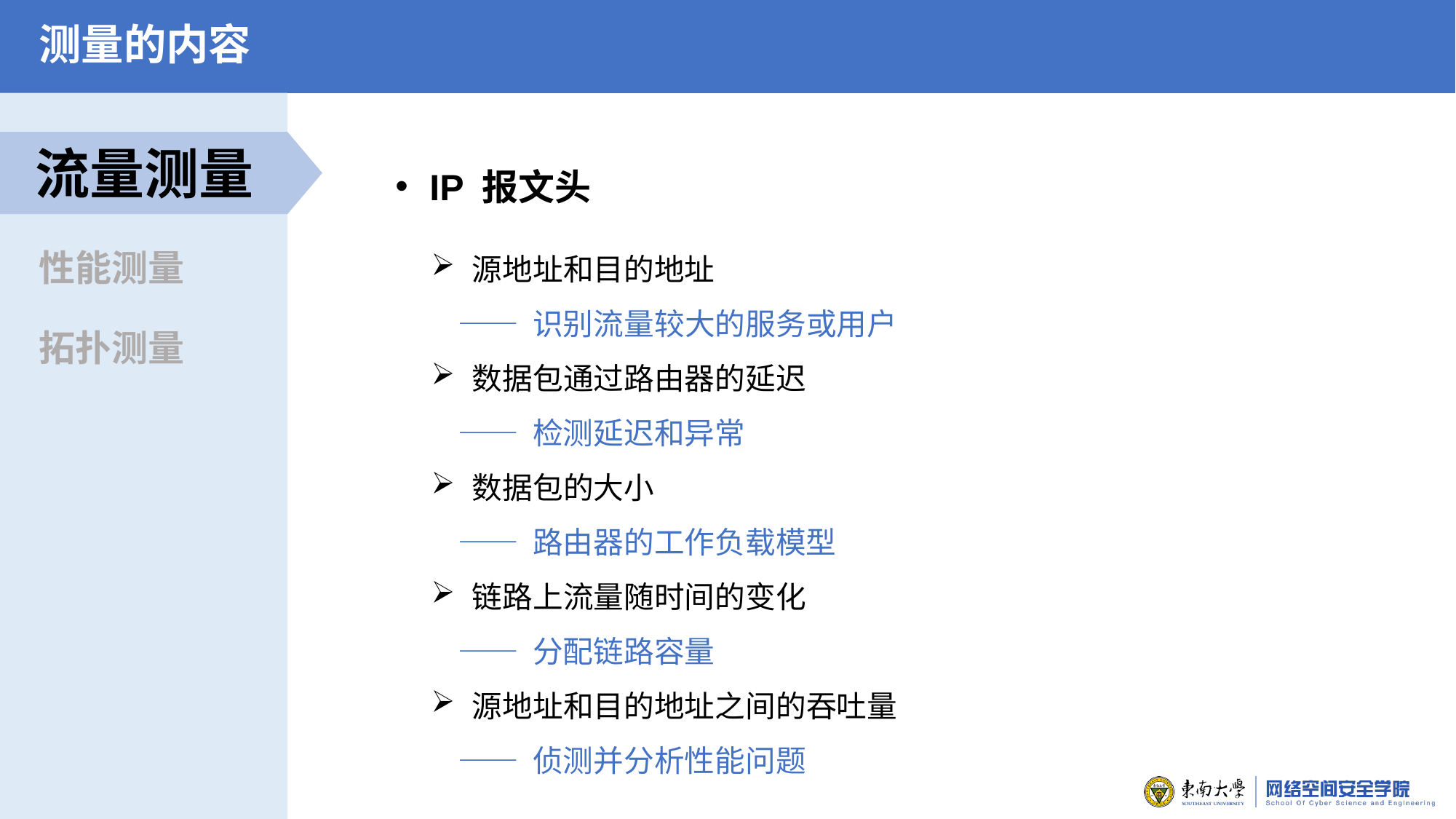

测量的内容

流量测量
IP 报文头

源地址和目的地址
    —— 识别流量较大的服务或用户
数据包通过路由器的延迟
    —— 检测延迟和异常
数据包的大小
    —— 路由器的工作负载模型
链路上流量随时间的变化
    —— 分配链路容量
源地址和目的地址之间的吞吐量
    —— 侦测并分析性能问题
性能测量
拓扑测量